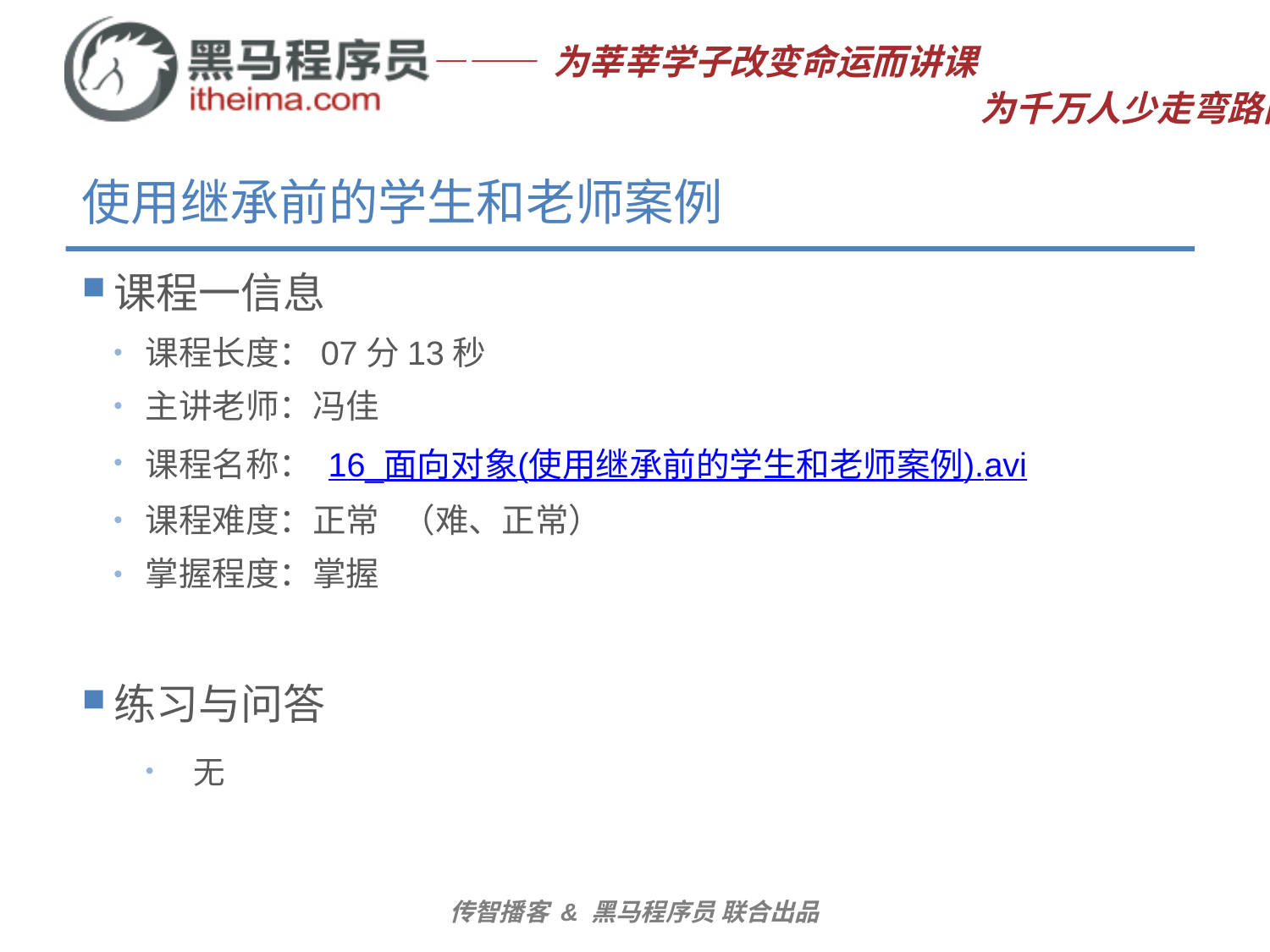

# 使用继承前的学生和老师案例
课程一信息
课程长度：07分13秒
主讲老师：冯佳
课程名称： 16_面向对象(使用继承前的学生和老师案例).avi
课程难度：正常   （难、正常）
掌握程度：掌握

练习与问答
无